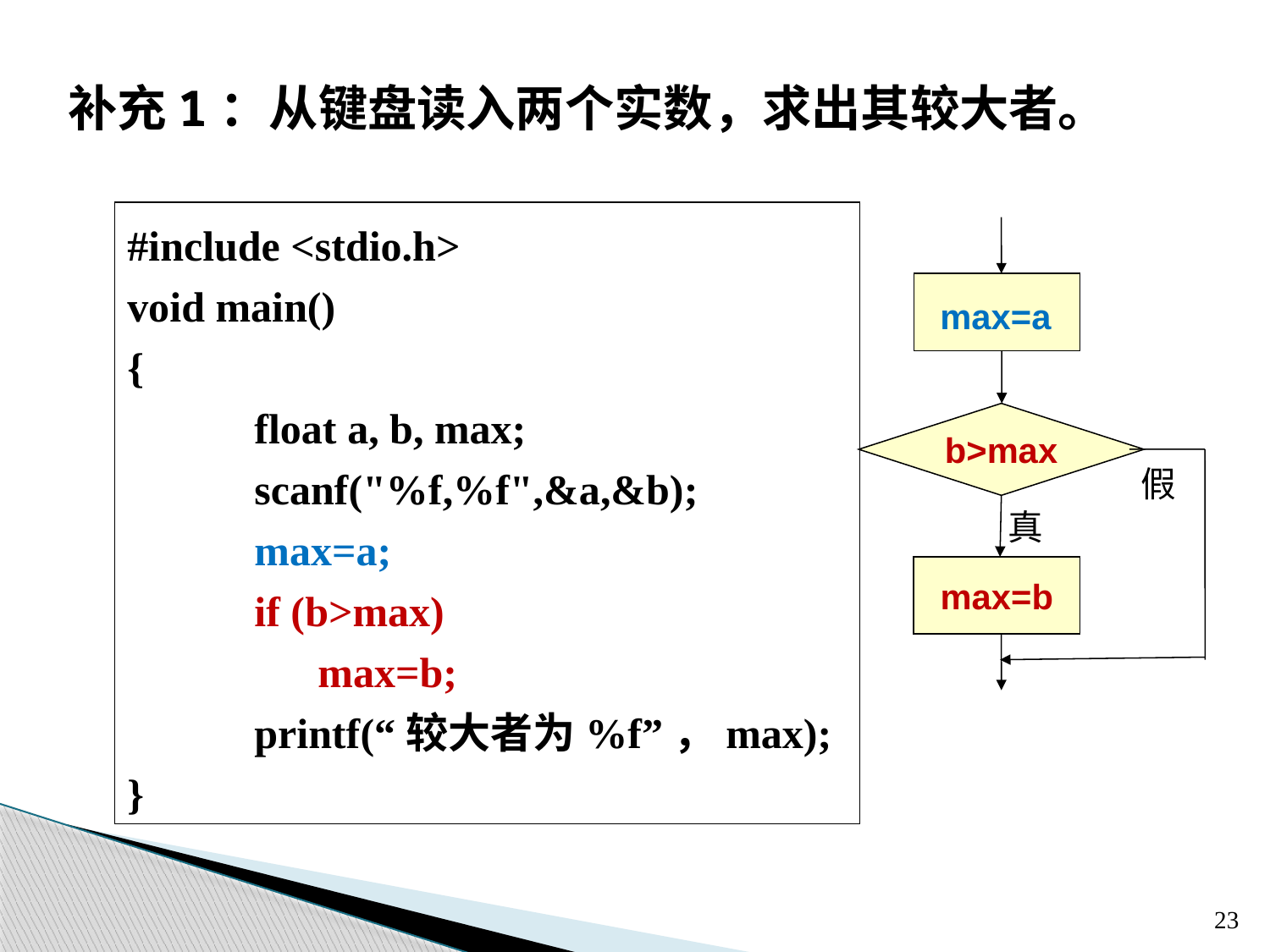

补充1：从键盘读入两个实数，求出其较大者。
#include <stdio.h>
void main()
{
	float a, b, max;
	scanf("%f,%f",&a,&b);
            max=a;
	if (b>max)
	      max=b;
            printf(“较大者为%f”，max);
}

b>max

假
真

max=b

max=a
23